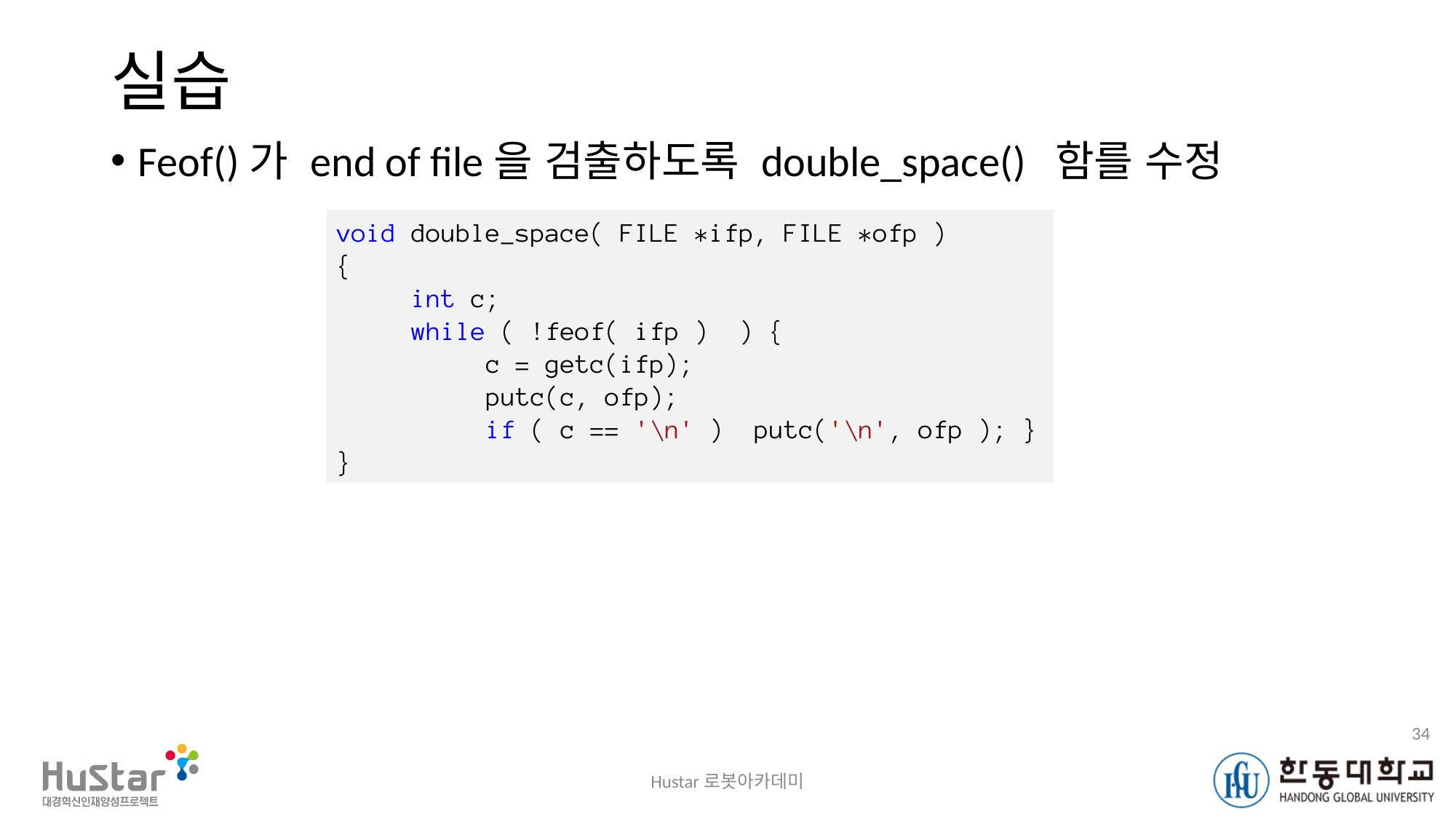

# 실습
Feof()가 end of file을 검출하도록 double_space()  함를 수정
void double_space( FILE *ifp, FILE *ofp )
{
     int c;
     while ( !feof( ifp )  ) {
          c = getc(ifp);
          putc(c, ofp);
          if ( c == '\n' )  putc('\n', ofp ); }
}
34
Hustar로봇아카데미